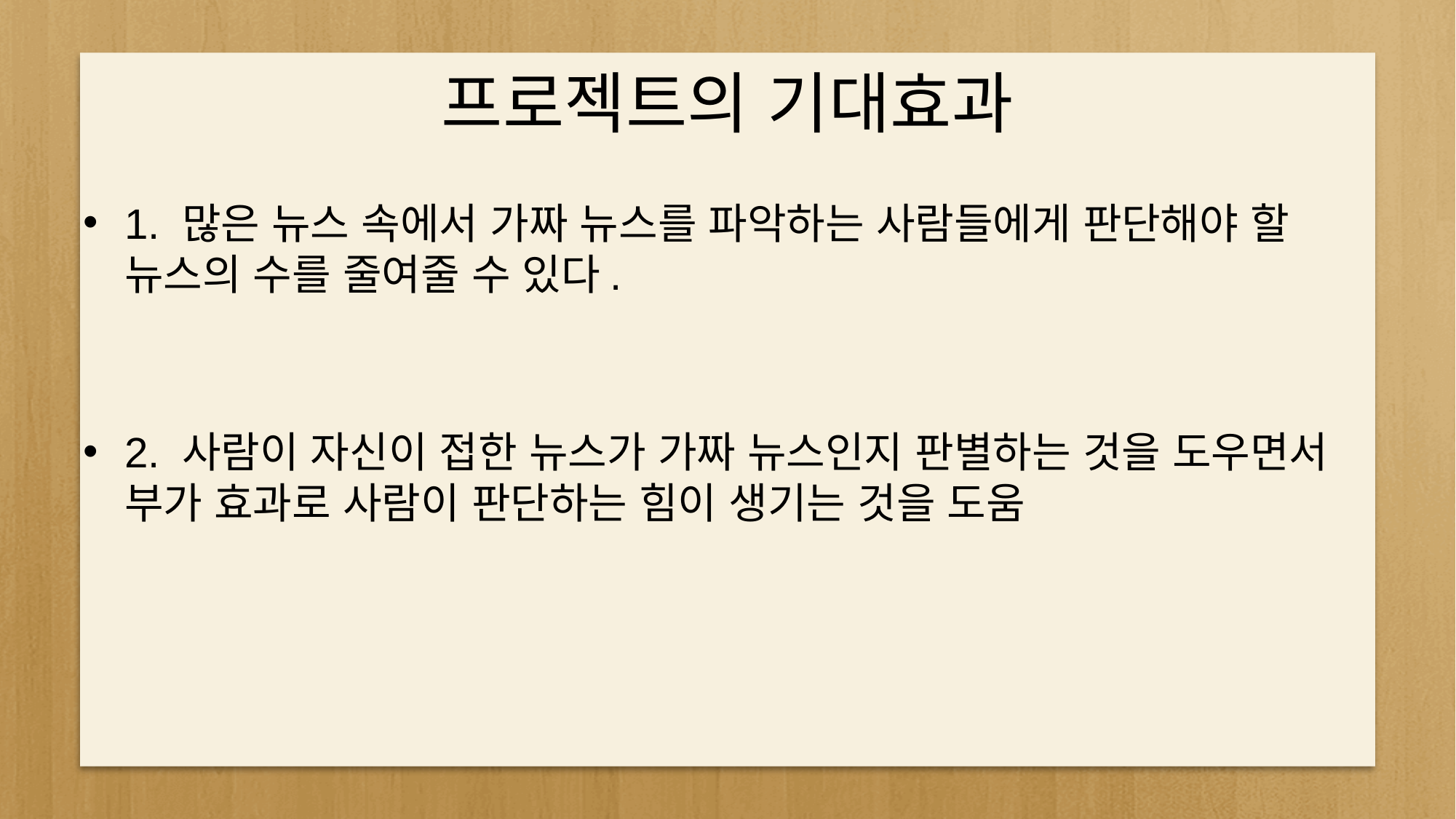

# 프로젝트의 기대효과
1. 많은 뉴스 속에서 가짜 뉴스를 파악하는 사람들에게 판단해야 할 뉴스의 수를 줄여줄 수 있다.

2. 사람이 자신이 접한 뉴스가 가짜 뉴스인지 판별하는 것을 도우면서 부가 효과로 사람이 판단하는 힘이 생기는 것을 도움